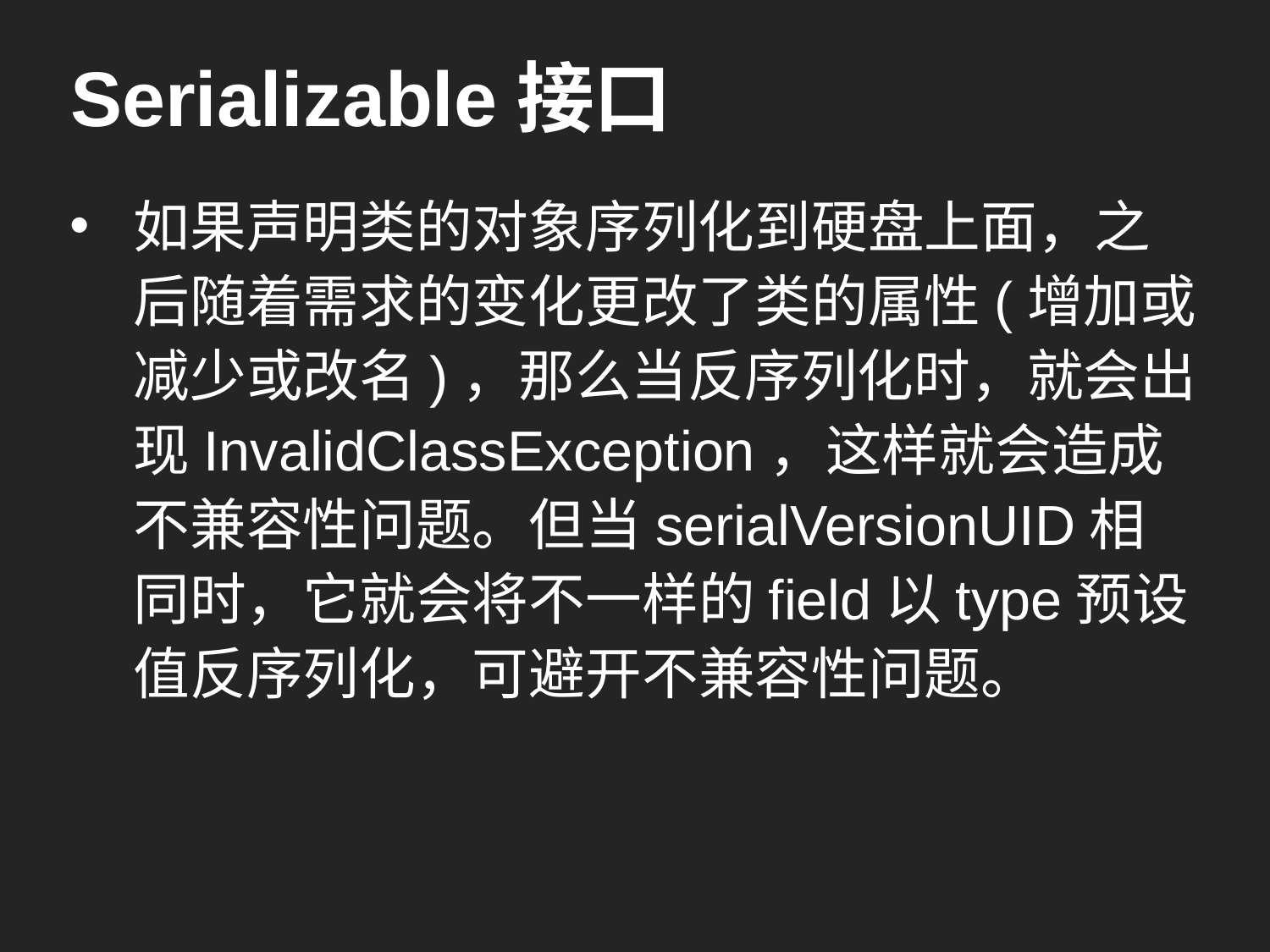

# Serializable接口
如果声明类的对象序列化到硬盘上面，之后随着需求的变化更改了类的属性(增加或减少或改名)，那么当反序列化时，就会出现InvalidClassException，这样就会造成不兼容性问题。但当serialVersionUID相同时，它就会将不一样的field以type预设值反序列化，可避开不兼容性问题。